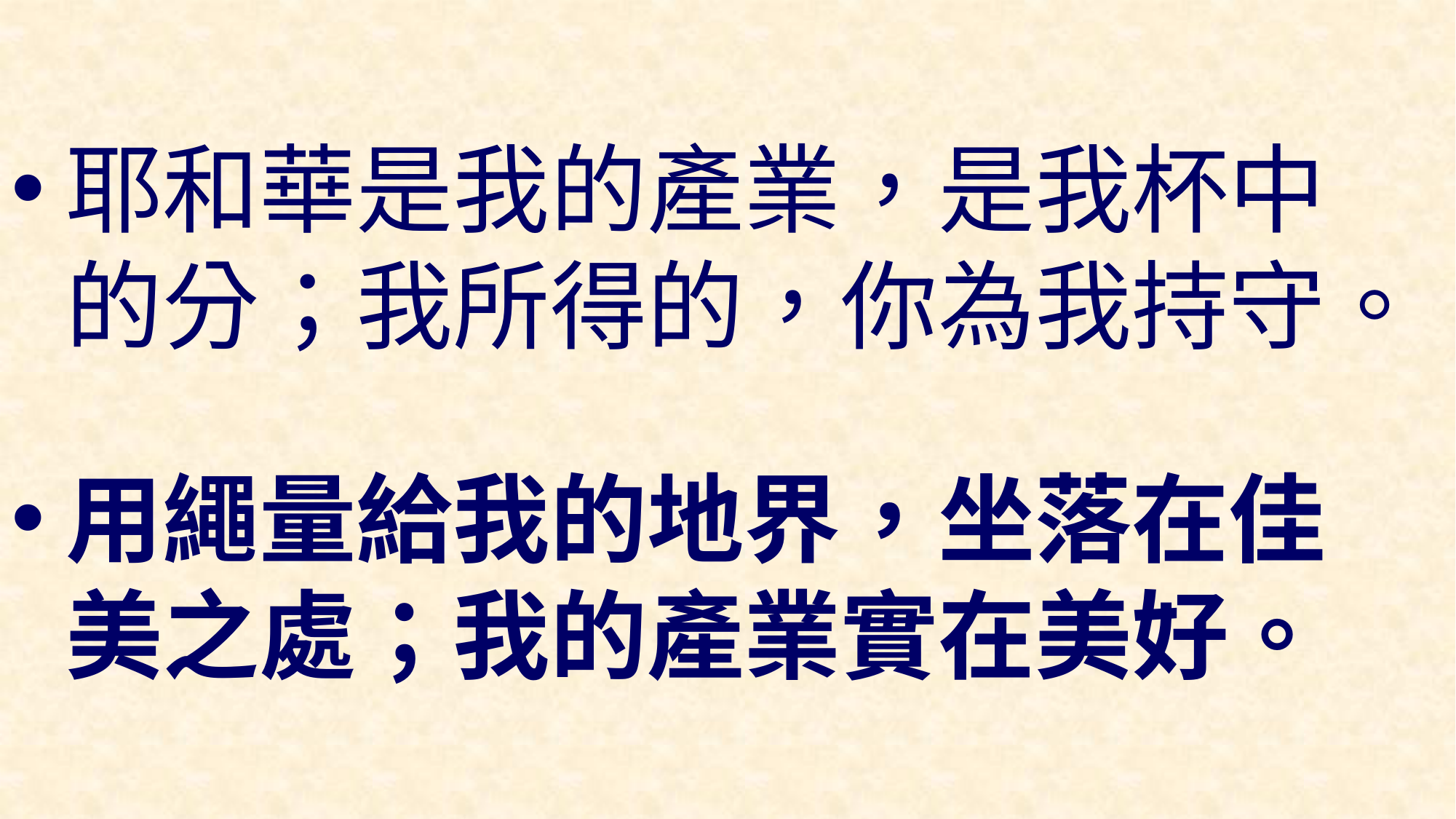

耶和華是我的產業，是我杯中的分；我所得的，你為我持守。
用繩量給我的地界，坐落在佳美之處；我的產業實在美好。